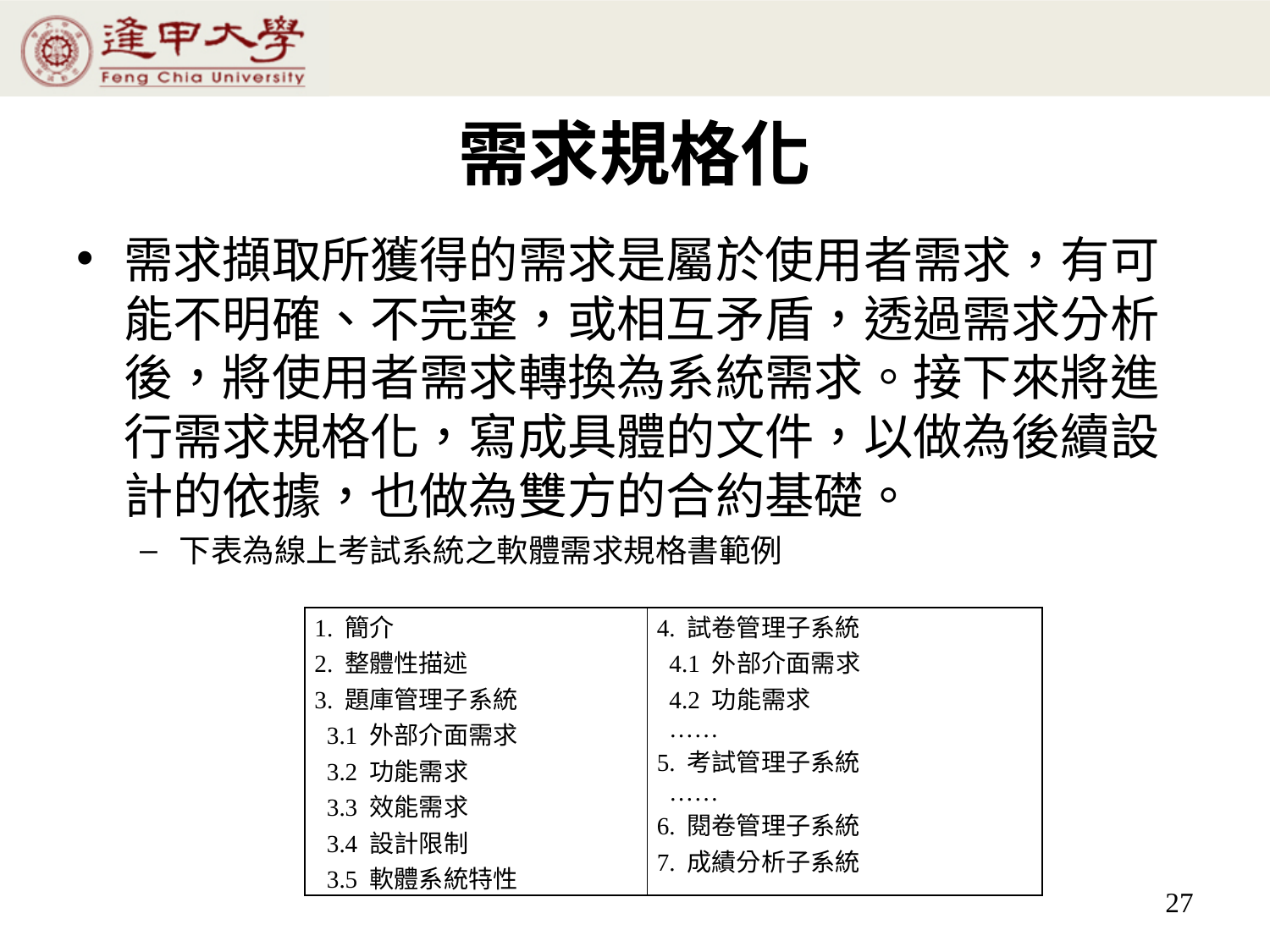

# 需求規格化
需求擷取所獲得的需求是屬於使用者需求，有可能不明確、不完整，或相互矛盾，透過需求分析後，將使用者需求轉換為系統需求。接下來將進行需求規格化，寫成具體的文件，以做為後續設計的依據，也做為雙方的合約基礎。
下表為線上考試系統之軟體需求規格書範例
| 1. 簡介 2. 整體性描述 3. 題庫管理子系統 3.1 外部介面需求 3.2 功能需求 3.3 效能需求 3.4 設計限制 3.5 軟體系統特性 | 4. 試卷管理子系統 4.1 外部介面需求 4.2 功能需求 …… 5. 考試管理子系統 …… 6. 閱卷管理子系統 7. 成績分析子系統 |
| --- | --- |
27